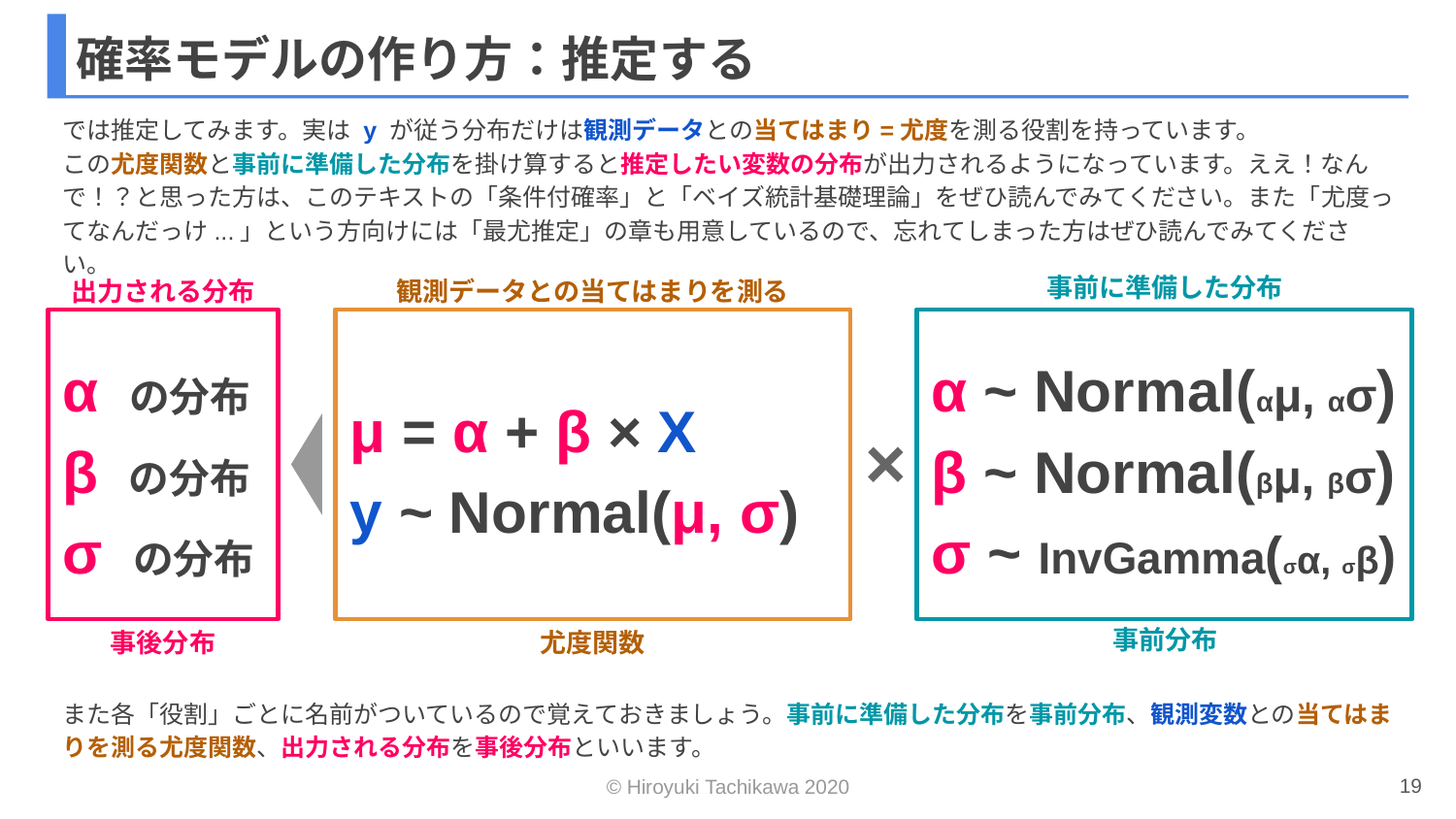

# 確率モデルの作り方：推定する
では推定してみます。実は y が従う分布だけは観測データとの当てはまり=尤度を測る役割を持っています。
この尤度関数と事前に準備した分布を掛け算すると推定したい変数の分布が出力されるようになっています。ええ！なんで！？と思った方は、このテキストの「条件付確率」と「ベイズ統計基礎理論」をぜひ読んでみてください。また「尤度ってなんだっけ...」という方向けには「最尤推定」の章も用意しているので、忘れてしまった方はぜひ読んでみてください。
事前に準備した分布
出力される分布
観測データとの当てはまりを測る
α の分布
β の分布
σ の分布
μ = α + β × X
y ~ Normal(μ, σ)
α ~ Normal(αμ, ασ)
β ~ Normal(βμ, βσ)
σ ~ InvGamma(σα, σβ)
×

事前分布
事後分布
尤度関数
また各「役割」ごとに名前がついているので覚えておきましょう。事前に準備した分布を事前分布、観測変数との当てはまりを測る尤度関数、出力される分布を事後分布といいます。
19